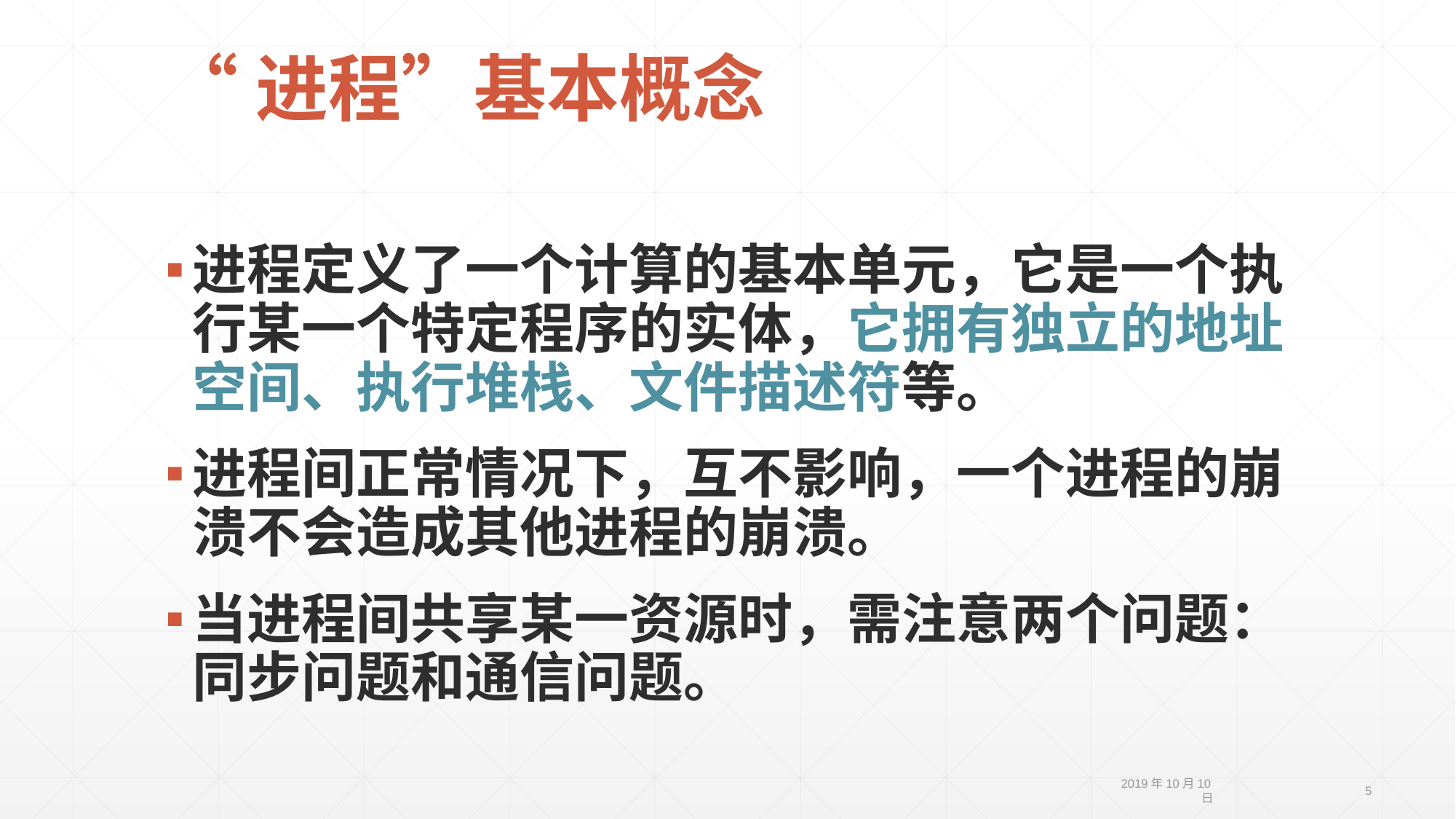

# “进程”基本概念
进程定义了一个计算的基本单元，它是一个执行某一个特定程序的实体，它拥有独立的地址空间、执行堆栈、文件描述符等。
进程间正常情况下，互不影响，一个进程的崩溃不会造成其他进程的崩溃。
当进程间共享某一资源时，需注意两个问题：同步问题和通信问题。
2019年10月10日
5